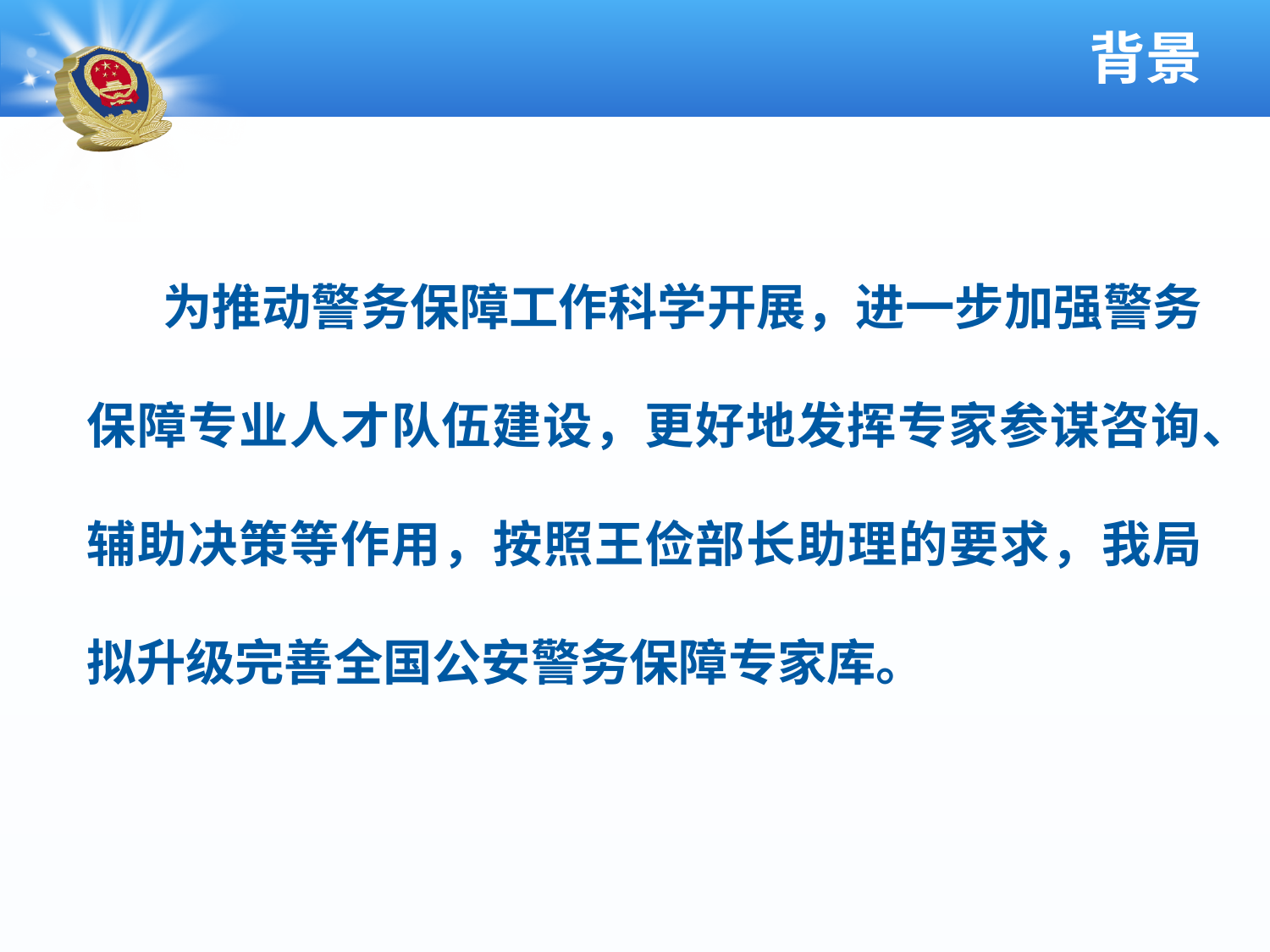

# 背景
         为推动警务保障工作科学开展，进一步加强警务保障专业人才队伍建设，更好地发挥专家参谋咨询、辅助决策等作用，按照王俭部长助理的要求，我局拟升级完善全国公安警务保障专家库。